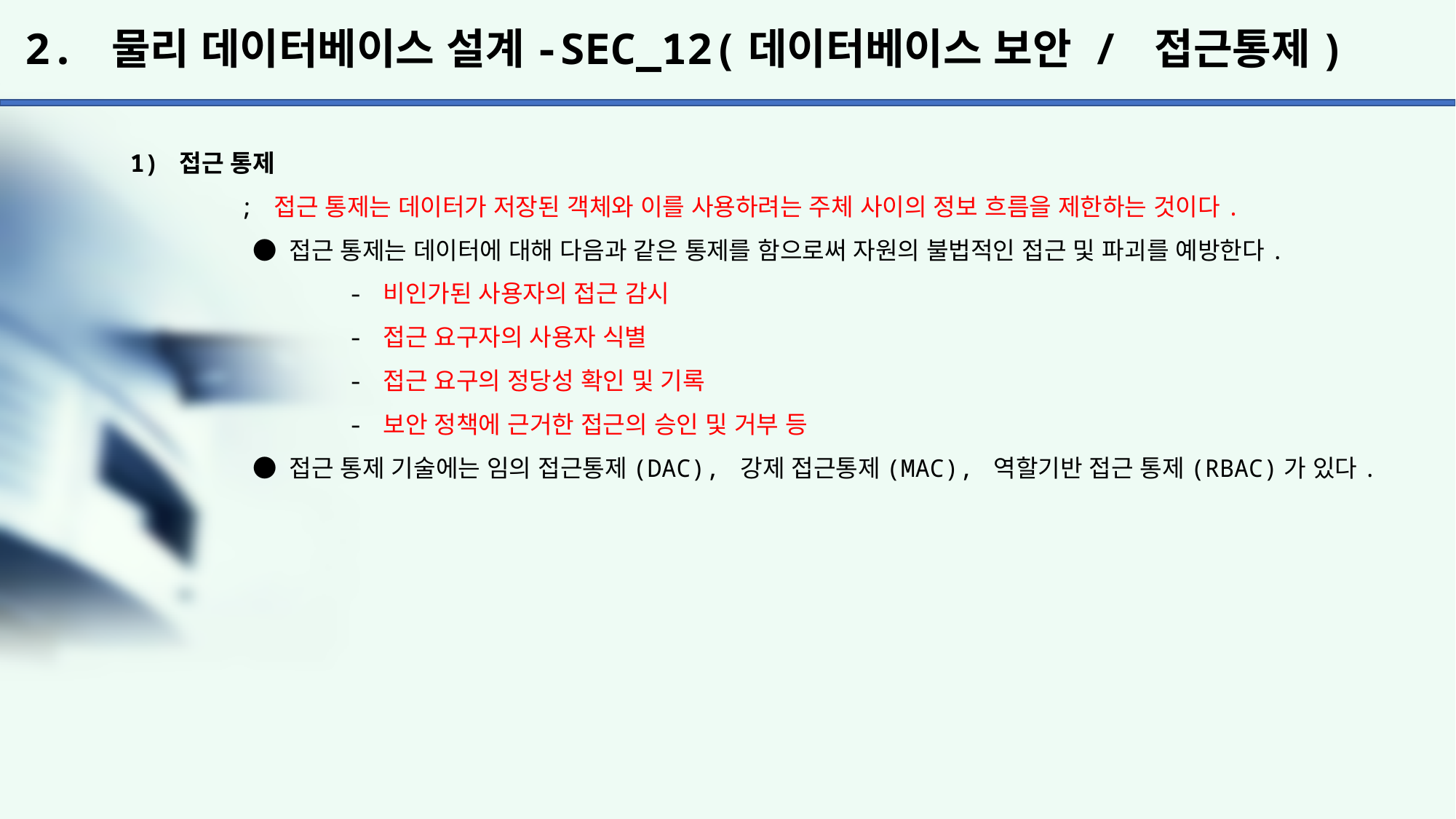

# 2. 물리 데이터베이스 설계-SEC_12(데이터베이스 보안 / 접근통제)
1) 접근 통제
	; 접근 통제는 데이터가 저장된 객체와 이를 사용하려는 주체 사이의 정보 흐름을 제한하는 것이다.
	  ● 접근 통제는 데이터에 대해 다음과 같은 통제를 함으로써 자원의 불법적인 접근 및 파괴를 예방한다.
		- 비인가된 사용자의 접근 감시
		- 접근 요구자의 사용자 식별
		- 접근 요구의 정당성 확인 및 기록
		- 보안 정책에 근거한 접근의 승인 및 거부 등
	  ● 접근 통제 기술에는 임의 접근통제(DAC), 강제 접근통제(MAC), 역할기반 접근 통제(RBAC)가 있다.